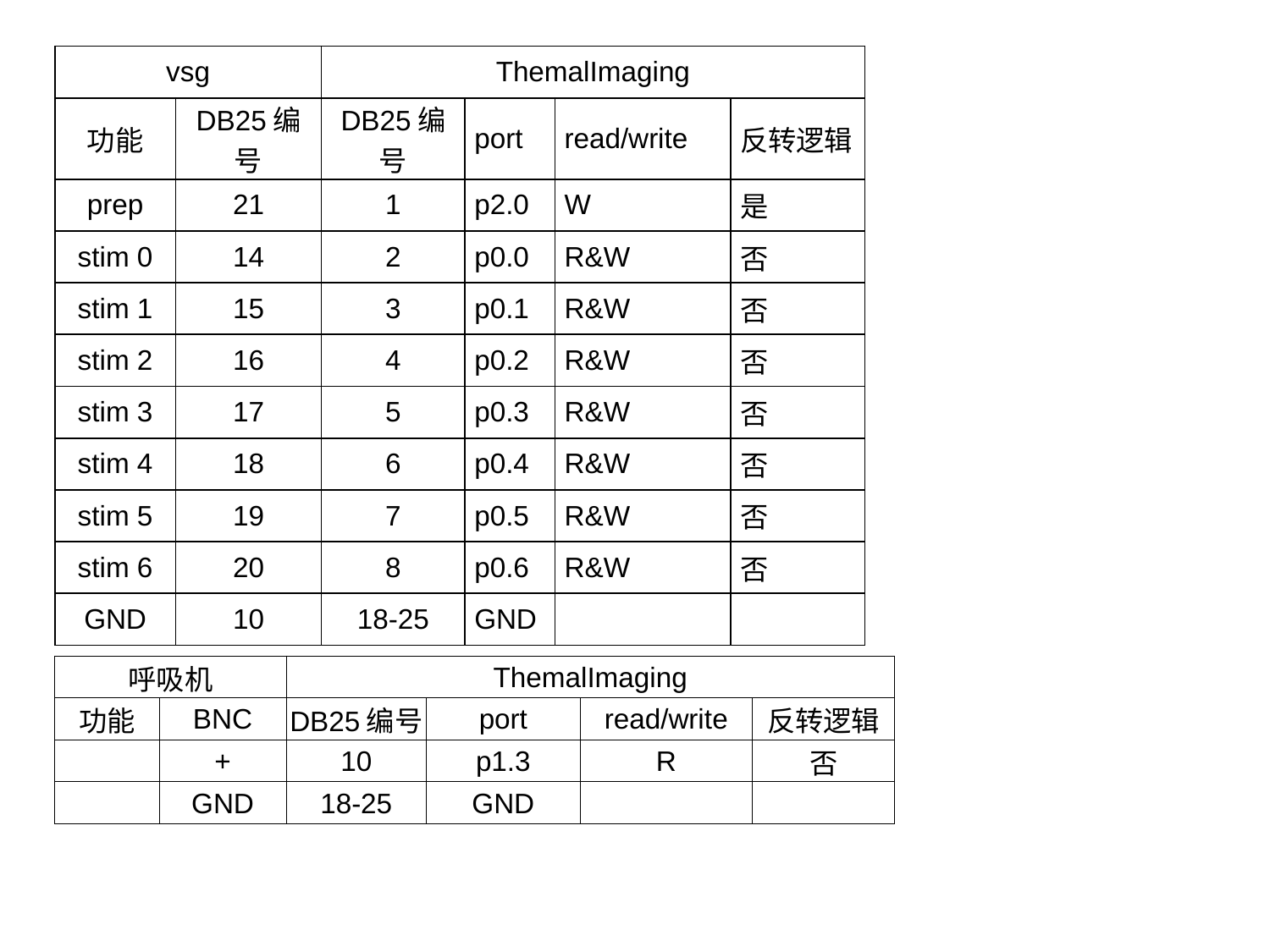

| vsg |  | ThemalImaging |  |  |  |
| --- | --- | --- | --- | --- | --- |
| 功能 | DB25编号 | DB25编号 | port | read/write | 反转逻辑 |
| prep | 21 | 1 | p2.0 | W | 是 |
| stim 0 | 14 | 2 | p0.0 | R&W | 否 |
| stim 1 | 15 | 3 | p0.1 | R&W | 否 |
| stim 2 | 16 | 4 | p0.2 | R&W | 否 |
| stim 3 | 17 | 5 | p0.3 | R&W | 否 |
| stim 4 | 18 | 6 | p0.4 | R&W | 否 |
| stim 5 | 19 | 7 | p0.5 | R&W | 否 |
| stim 6 | 20 | 8 | p0.6 | R&W | 否 |
| GND | 10 | 18-25 | GND |  |  |
| 呼吸机 |  | ThemalImaging |  |  |  |
| --- | --- | --- | --- | --- | --- |
| 功能 | BNC | DB25编号 | port | read/write | 反转逻辑 |
|  | + | 10 | p1.3 | R | 否 |
|  | GND | 18-25 | GND |  |  |